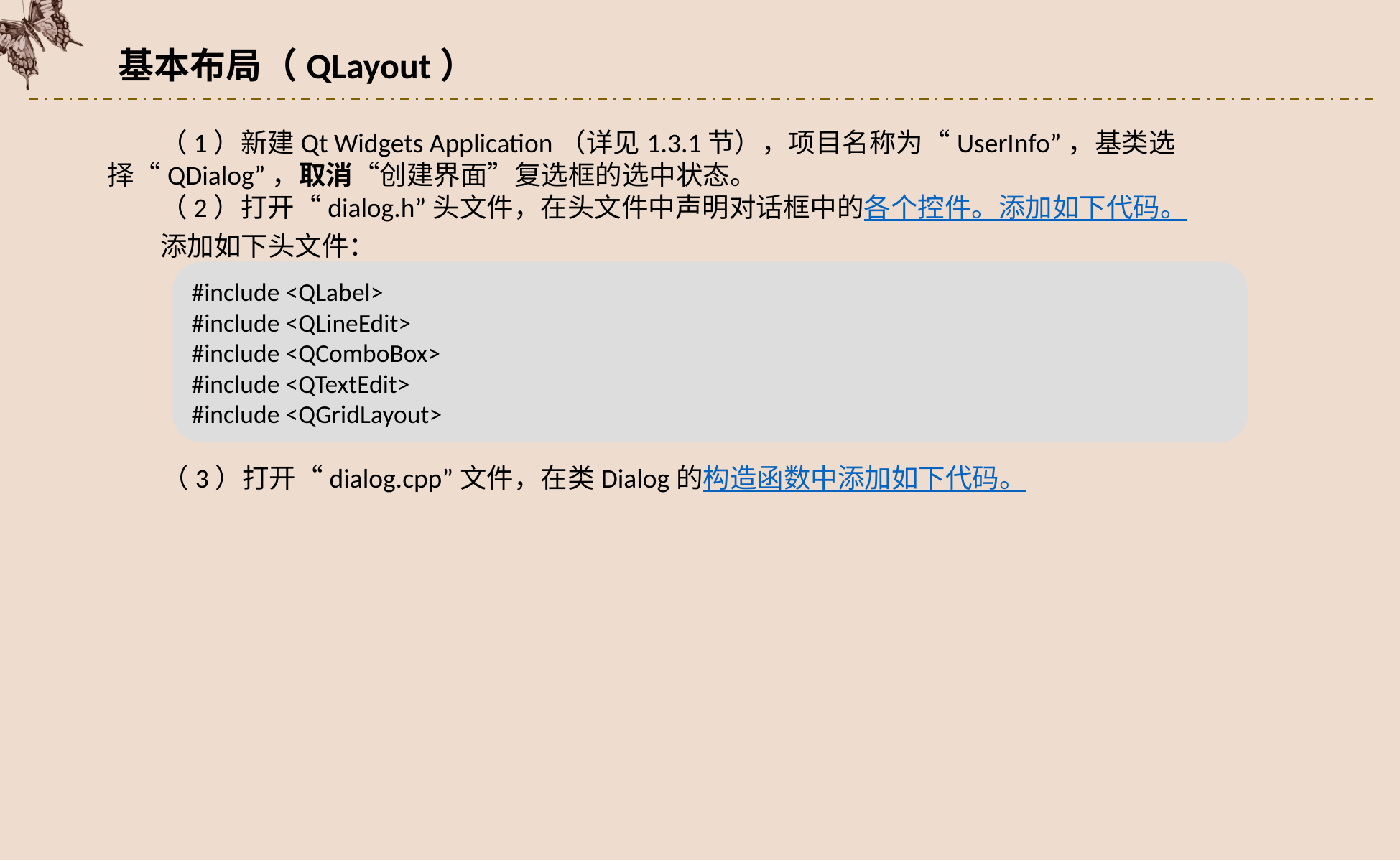

基本布局（QLayout）
（1）新建Qt Widgets Application（详见1.3.1节），项目名称为“UserInfo”，基类选择“QDialog”，取消“创建界面”复选框的选中状态。
（2）打开“dialog.h”头文件，在头文件中声明对话框中的各个控件。添加如下代码。
添加如下头文件：
#include <QLabel>
#include <QLineEdit>
#include <QComboBox>
#include <QTextEdit>
#include <QGridLayout>
（3）打开“dialog.cpp”文件，在类Dialog的构造函数中添加如下代码。